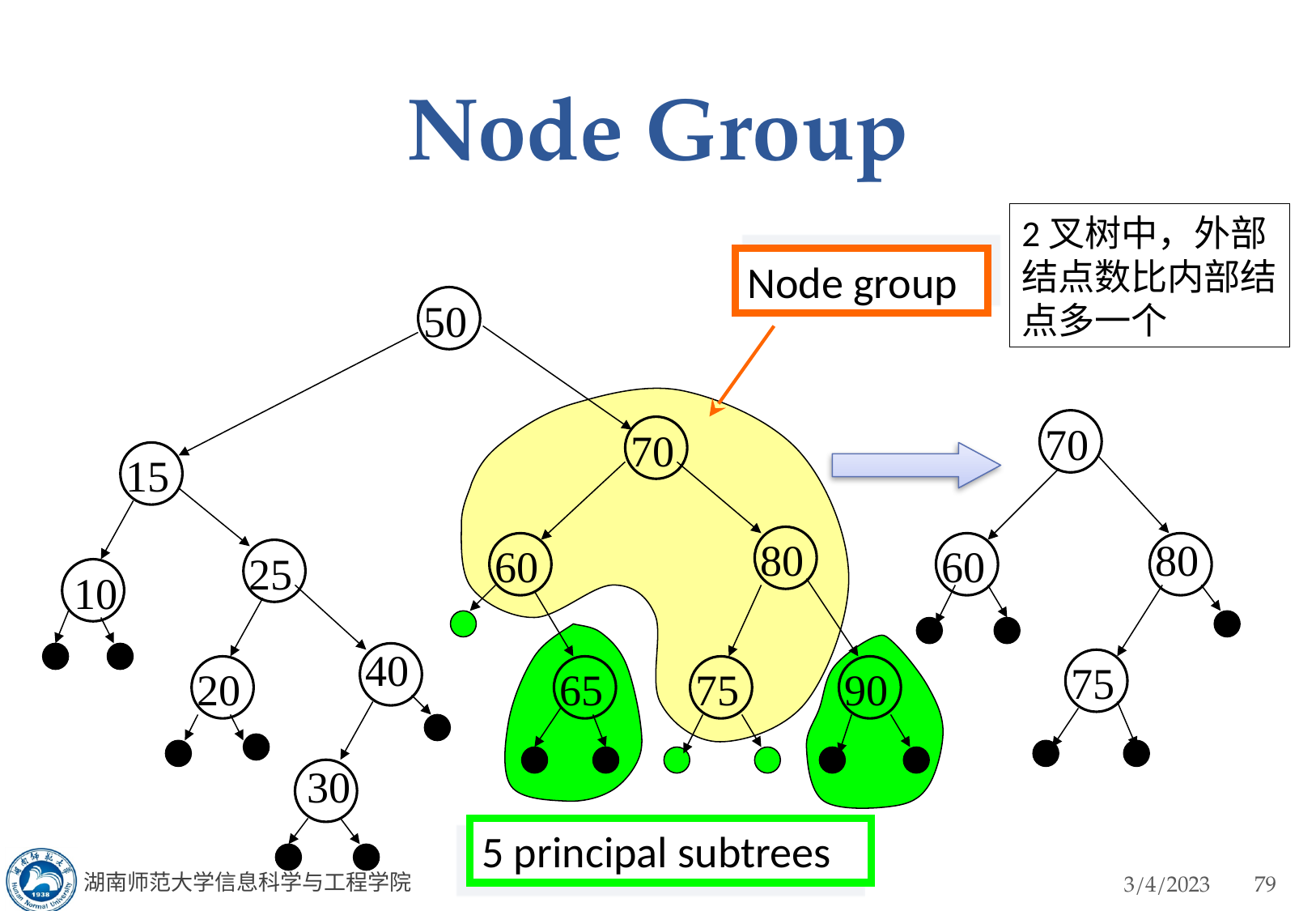

# Node Group
2叉树中，外部结点数比内部结点多一个
Node group

50

70
70

15

80
80

60
60
25

10

40

75

20

65

75

90

30

5 principal subtrees

湖南师范大学信息科学与工程学院
3/4/2023
79